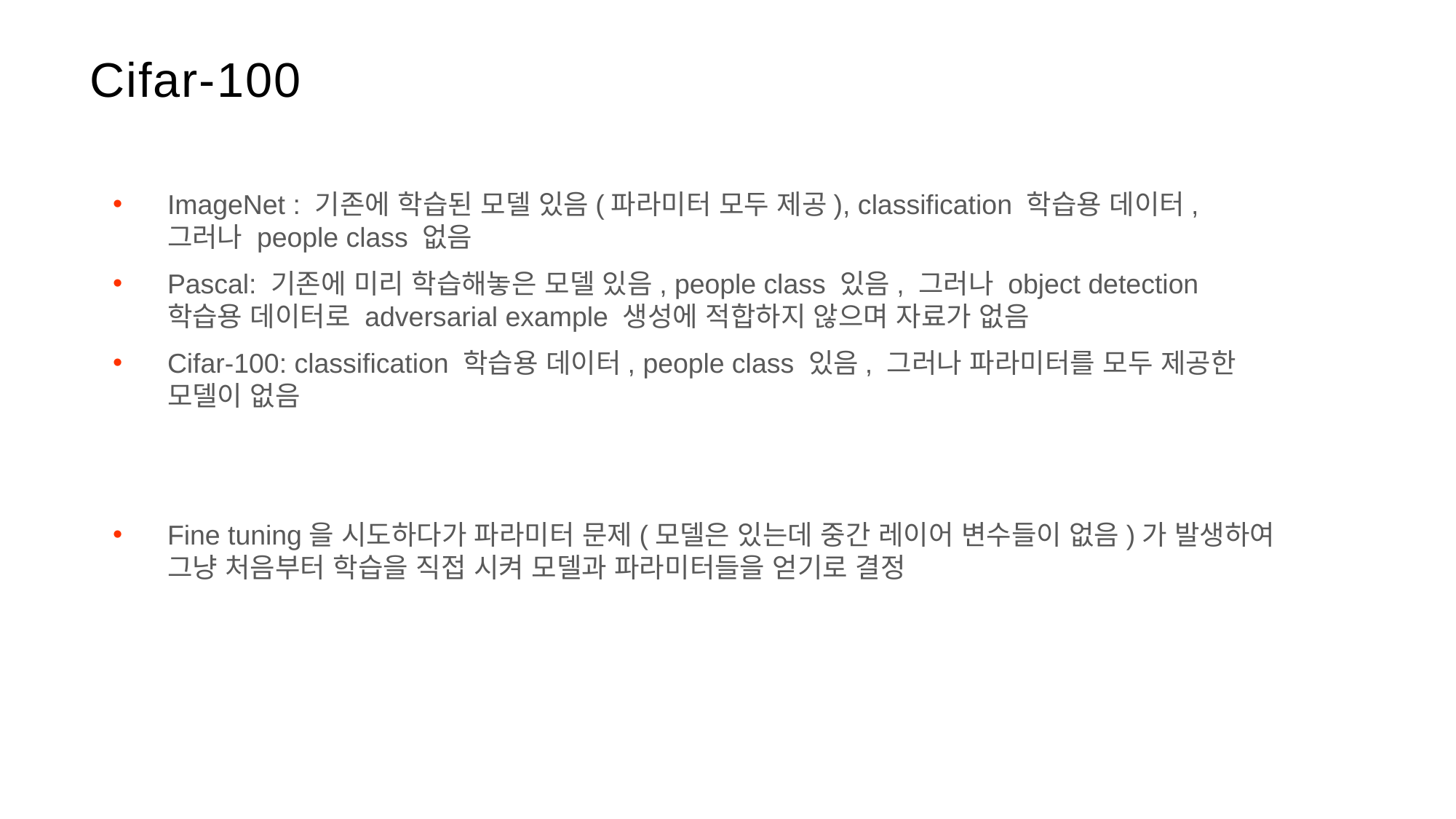

Cifar-100
ImageNet : 기존에 학습된 모델 있음(파라미터 모두 제공), classification 학습용 데이터, 그러나 people class 없음
Pascal: 기존에 미리 학습해놓은 모델 있음, people class 있음, 그러나 object detection 학습용 데이터로 adversarial example 생성에 적합하지 않으며 자료가 없음
Cifar-100: classification 학습용 데이터, people class 있음, 그러나 파라미터를 모두 제공한 모델이 없음

Fine tuning을 시도하다가 파라미터 문제(모델은 있는데 중간 레이어 변수들이 없음)가 발생하여 그냥 처음부터 학습을 직접 시켜 모델과 파라미터들을 얻기로 결정